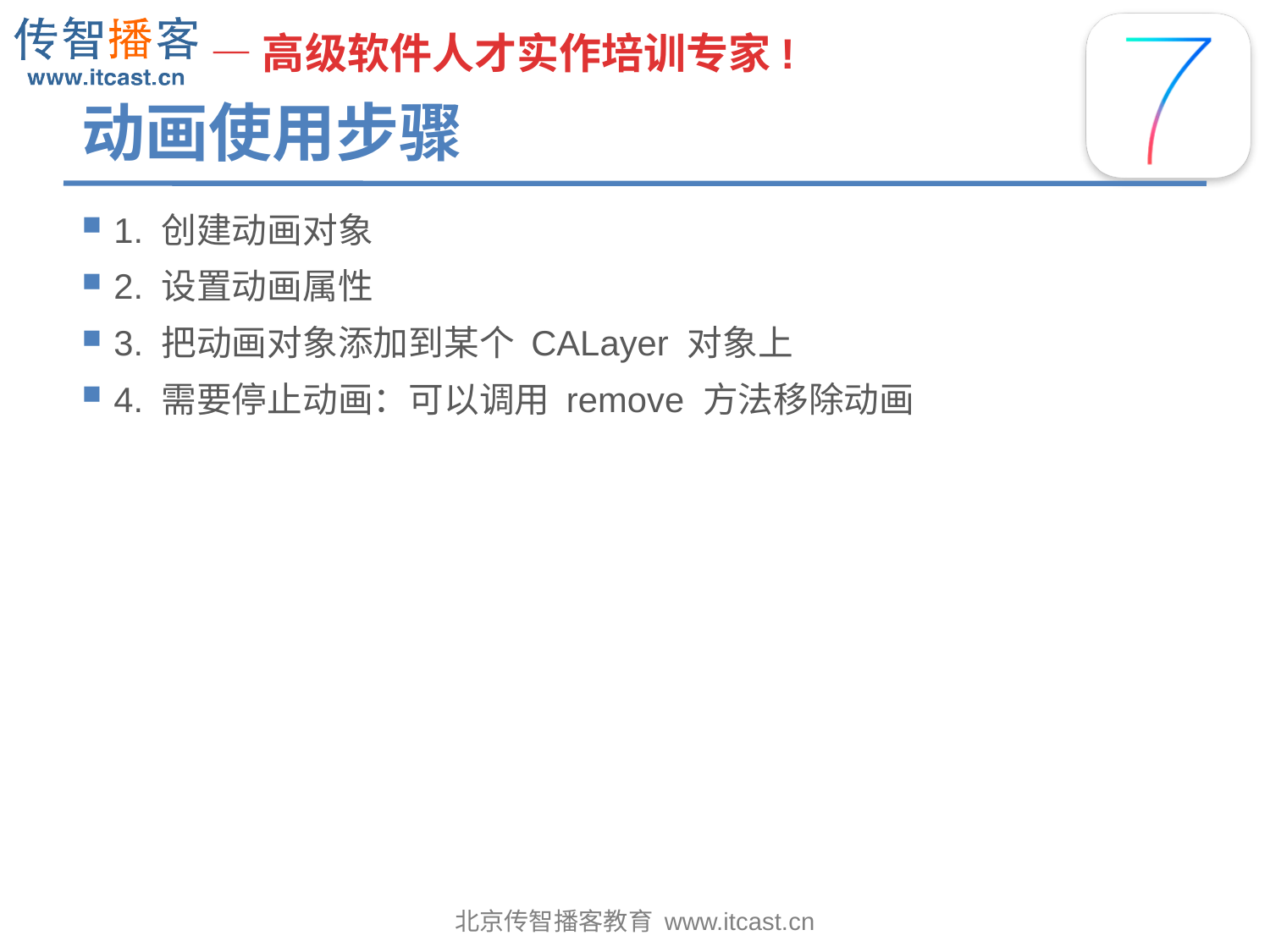

# 动画使用步骤
1. 创建动画对象
2. 设置动画属性
3. 把动画对象添加到某个 CALayer 对象上
4. 需要停止动画：可以调用 remove 方法移除动画